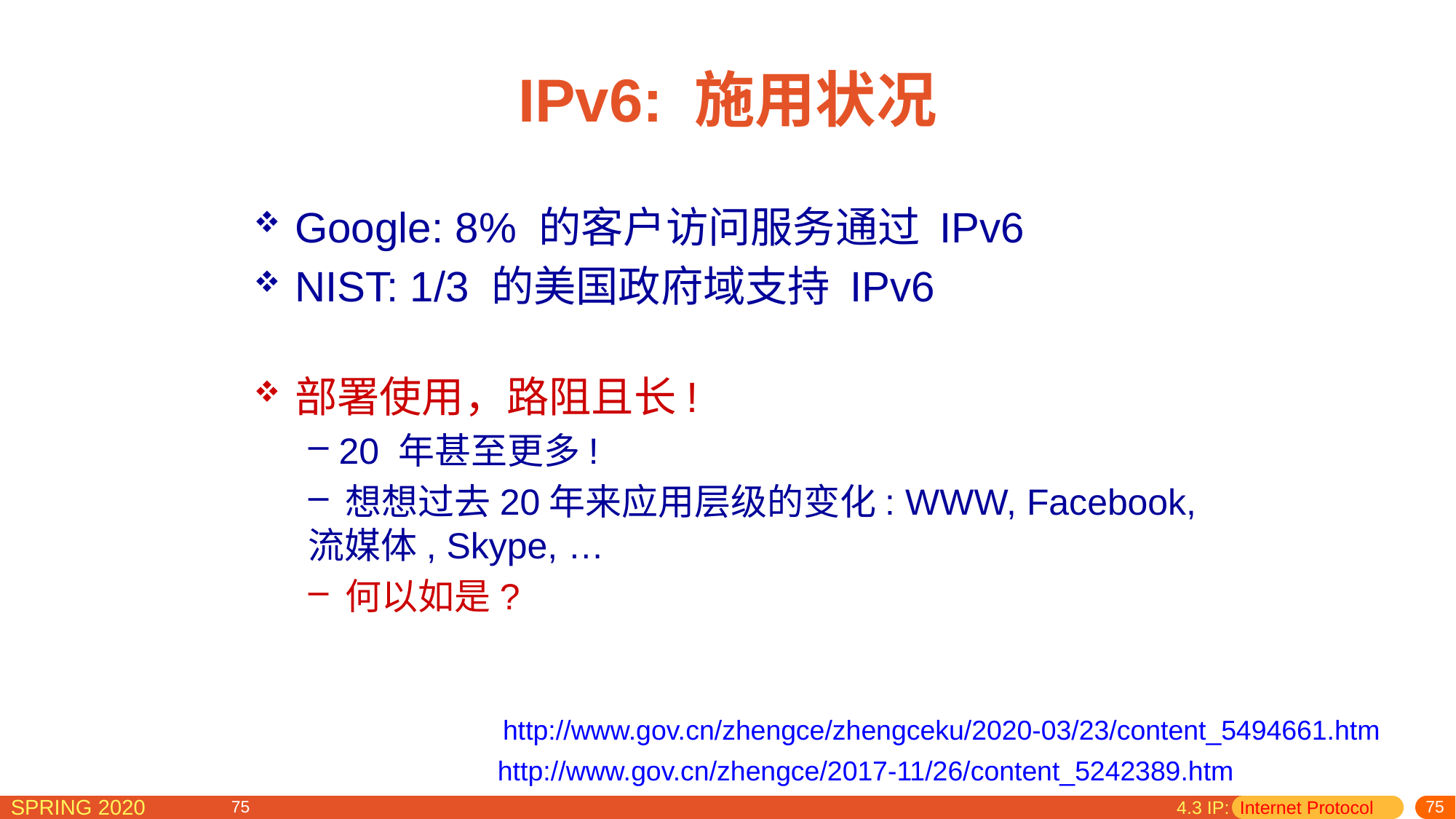

# IPv6: 施用状况
Google: 8% 的客户访问服务通过 IPv6
NIST: 1/3 的美国政府域支持 IPv6

部署使用，路阻且长!
 20 年甚至更多!
 想想过去20年来应用层级的变化: WWW, Facebook, 流媒体, Skype, …
 何以如是?
http://www.gov.cn/zhengce/zhengceku/2020-03/23/content_5494661.htm
http://www.gov.cn/zhengce/2017-11/26/content_5242389.htm
4.3 IP:  Internet Protocol